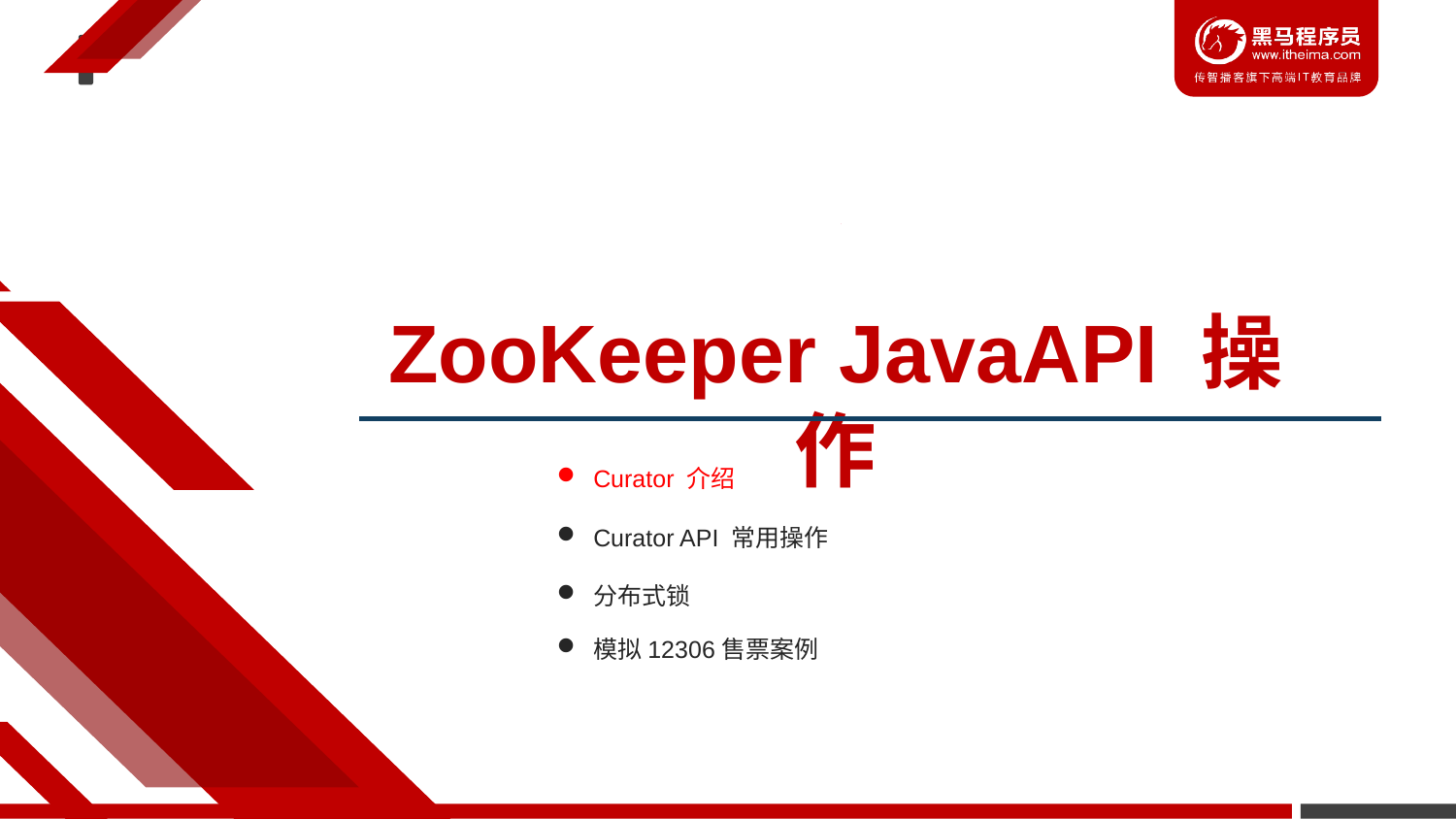

ZooKeeper JavaAPI 操作
Curator 介绍
Curator API 常用操作
分布式锁
模拟12306售票案例